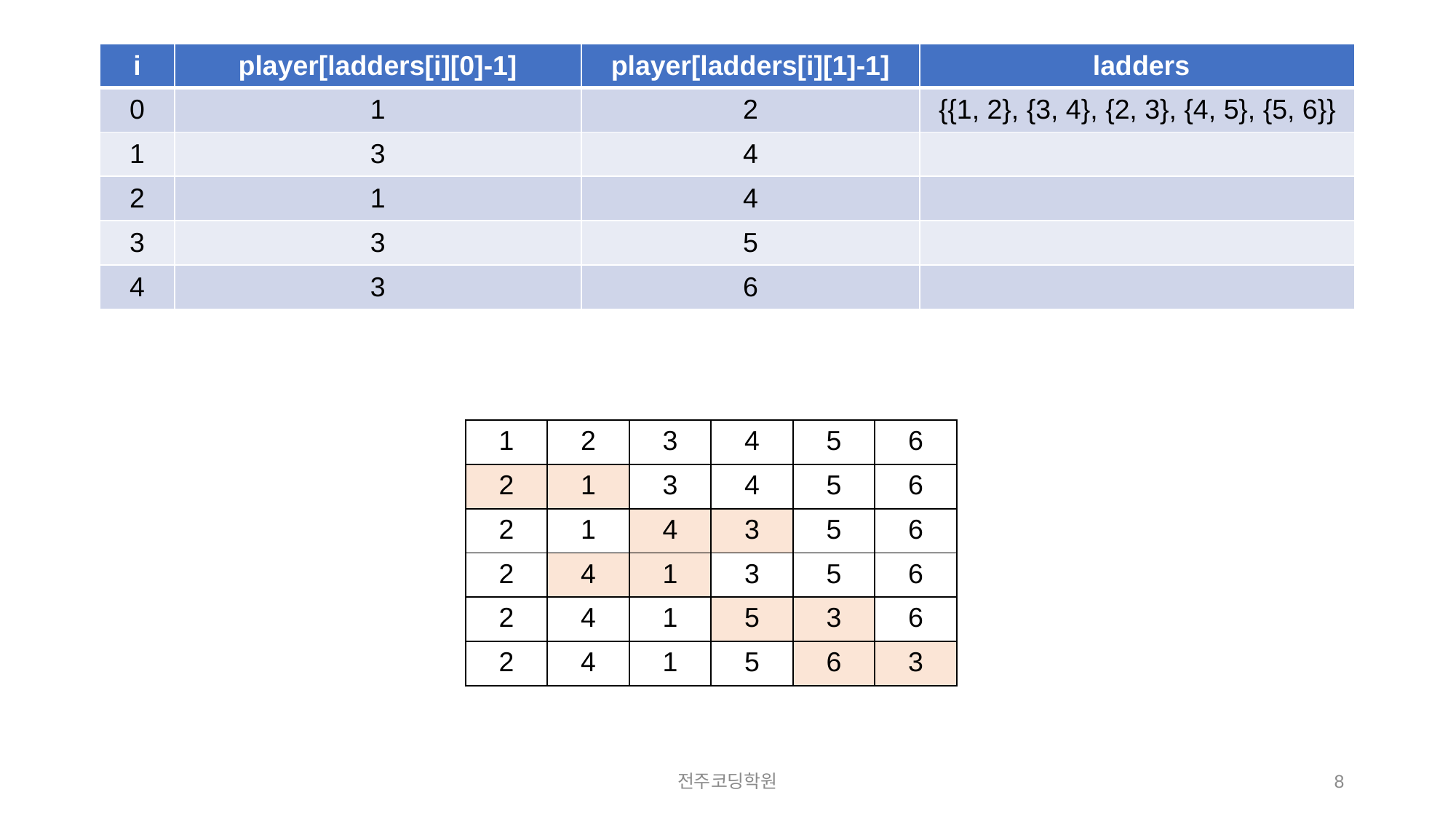

| i | player[ladders[i][0]-1] | player[ladders[i][1]-1] | ladders |
| --- | --- | --- | --- |
| 0 | 1 | 2 | {{1, 2}, {3, 4}, {2, 3}, {4, 5}, {5, 6}} |
| 1 | 3 | 4 |  |
| 2 | 1 | 4 |  |
| 3 | 3 | 5 |  |
| 4 | 3 | 6 |  |
| 1 | 2 | 3 | 4 | 5 | 6 |
| --- | --- | --- | --- | --- | --- |
| 2 | 1 | 3 | 4 | 5 | 6 |
| 2 | 1 | 4 | 3 | 5 | 6 |
| 2 | 4 | 1 | 3 | 5 | 6 |
| 2 | 4 | 1 | 5 | 3 | 6 |
| 2 | 4 | 1 | 5 | 6 | 3 |
전주코딩학원
8